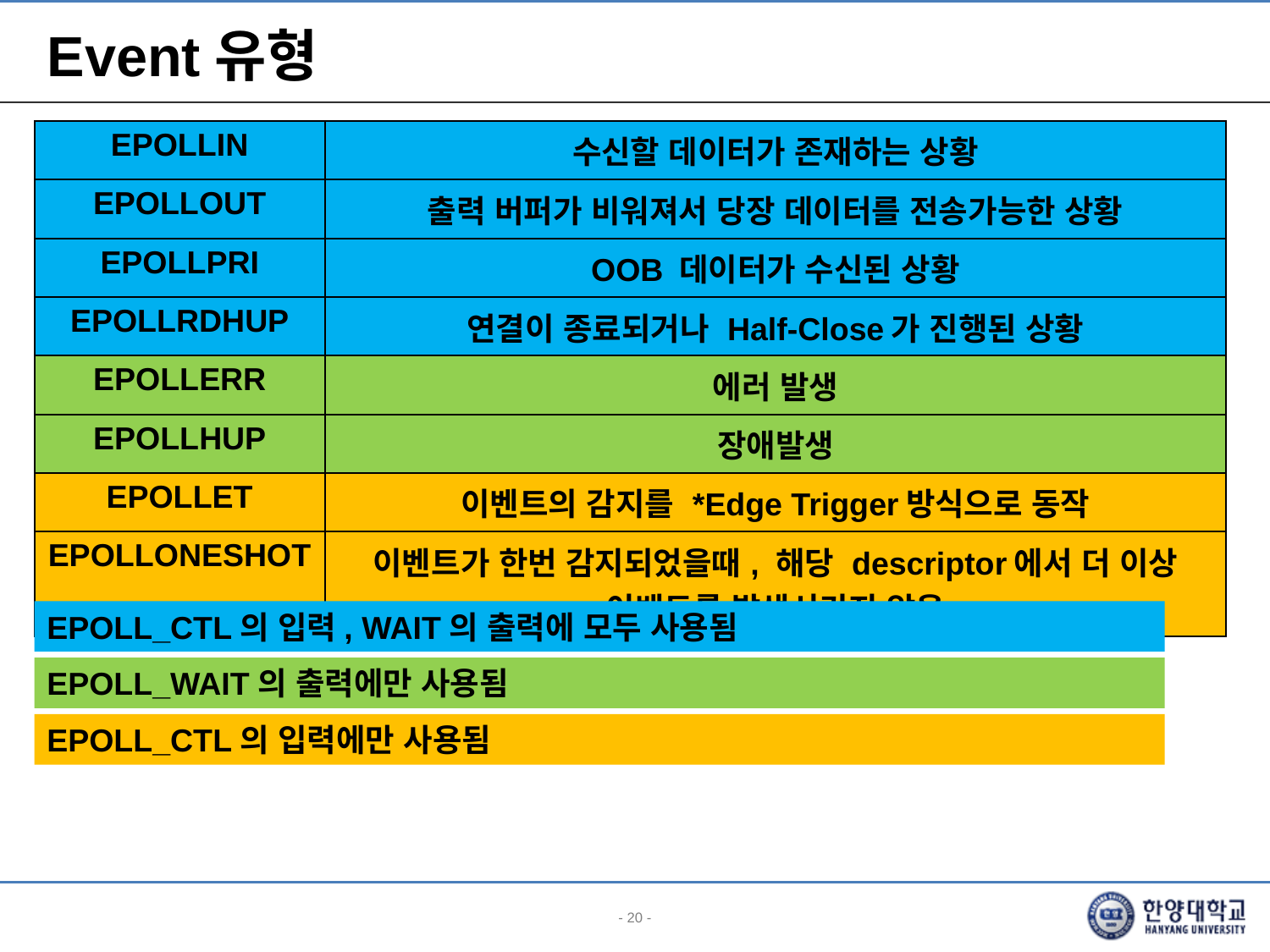

# Event유형
| EPOLLIN | 수신할 데이터가 존재하는 상황 |
| --- | --- |
| EPOLLOUT | 출력 버퍼가 비워져서 당장 데이터를 전송가능한 상황 |
| EPOLLPRI | OOB 데이터가 수신된 상황 |
| EPOLLRDHUP | 연결이 종료되거나 Half-Close가 진행된 상황 |
| EPOLLERR | 에러 발생 |
| EPOLLHUP | 장애발생 |
| EPOLLET | 이벤트의 감지를 \*Edge Trigger방식으로 동작 |
| EPOLLONESHOT | 이벤트가 한번 감지되었을때, 해당 descriptor에서 더 이상 이벤트를 발생시키지 않음 |
EPOLL_CTL의 입력, WAIT의 출력에 모두 사용됨
EPOLL_WAIT의 출력에만 사용됨
EPOLL_CTL의 입력에만 사용됨